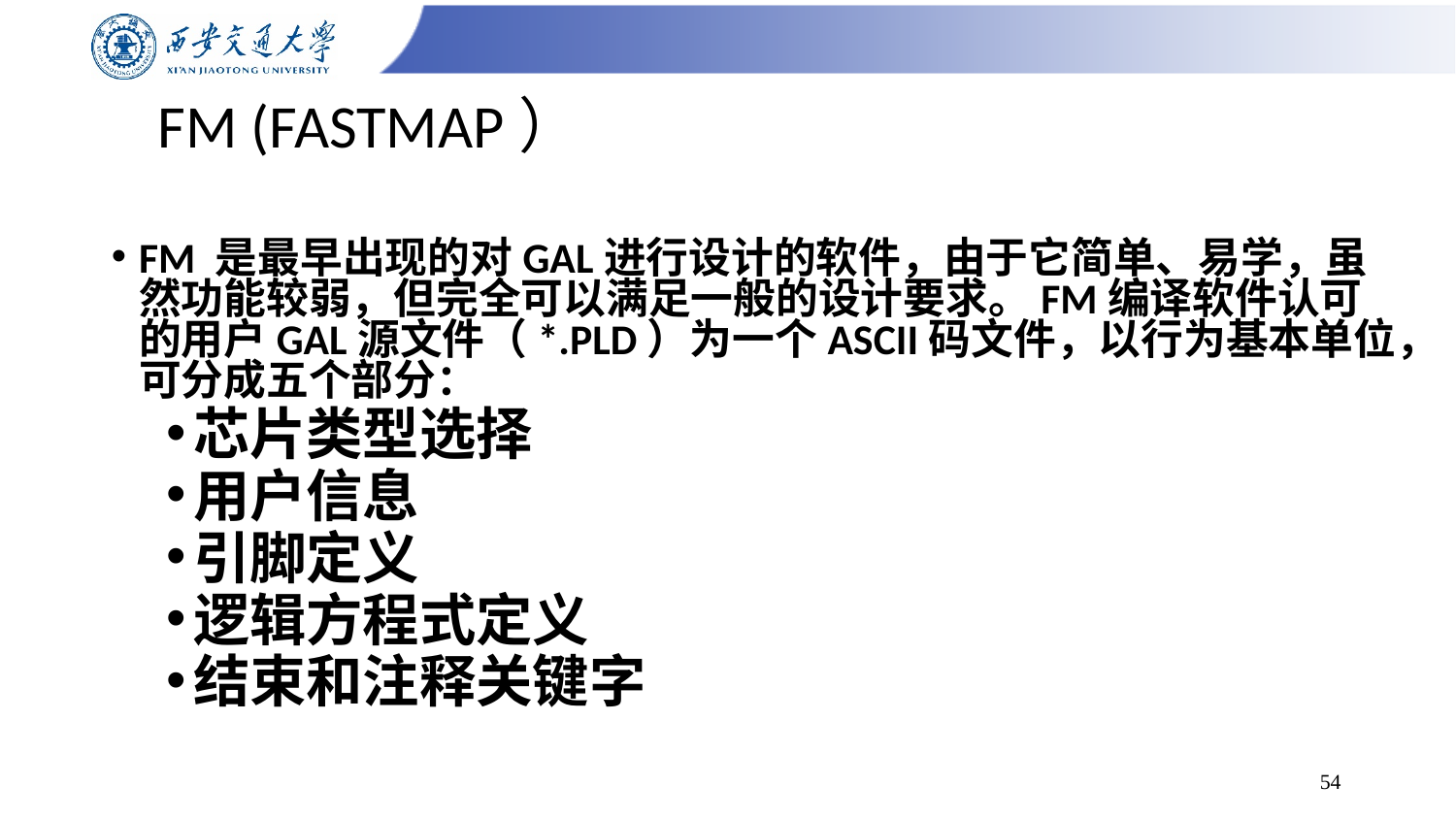

# FM (FASTMAP）

FM 是最早出现的对GAL进行设计的软件，由于它简单、易学，虽然功能较弱，但完全可以满足一般的设计要求。FM编译软件认可的用户GAL源文件（*.PLD）为一个ASCII码文件，以行为基本单位，可分成五个部分：
芯片类型选择
用户信息
引脚定义
逻辑方程式定义
结束和注释关键字

54